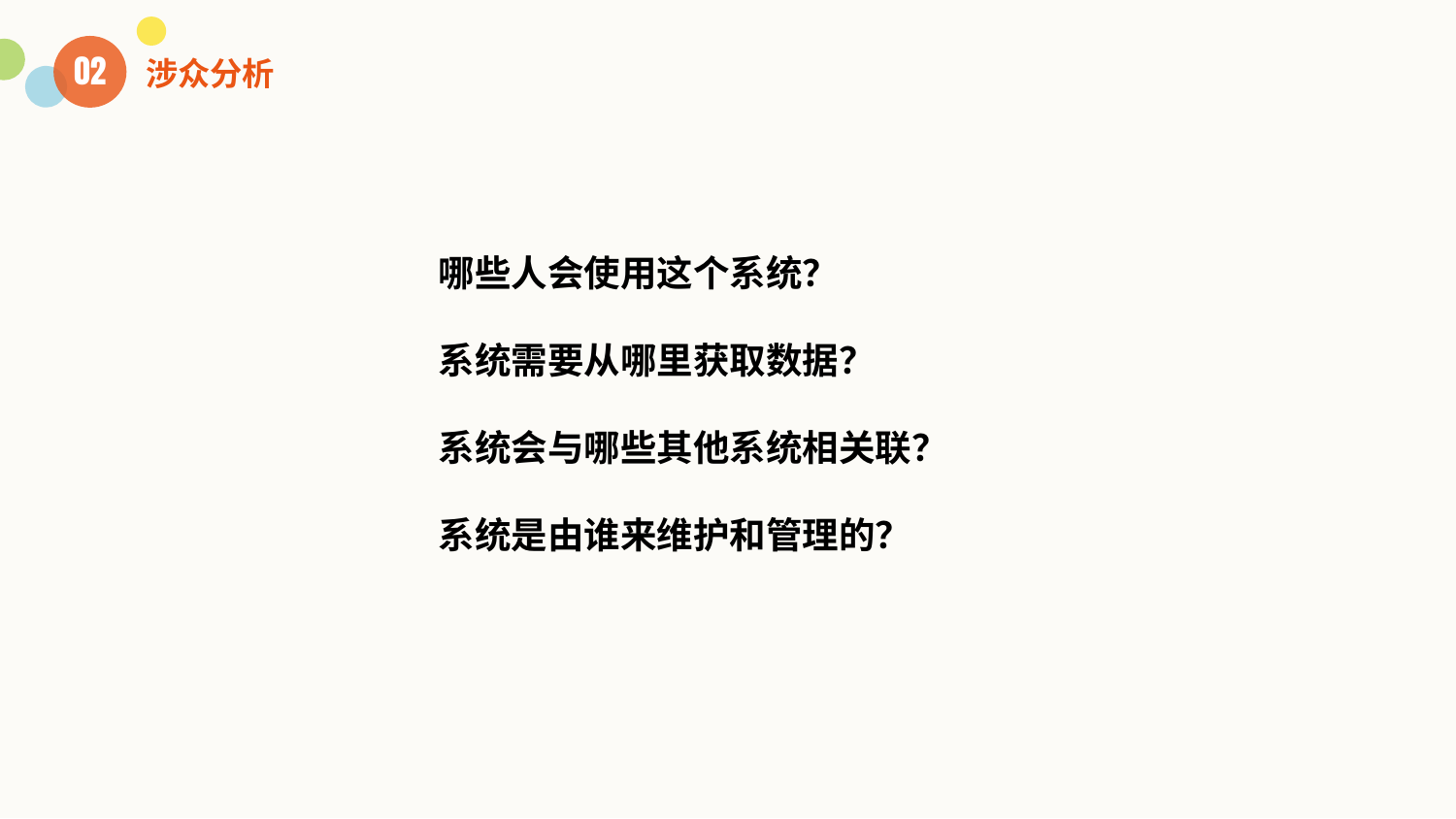

02
涉众分析

哪些人会使用这个系统？

系统需要从哪里获取数据？

系统会与哪些其他系统相关联？

系统是由谁来维护和管理的？